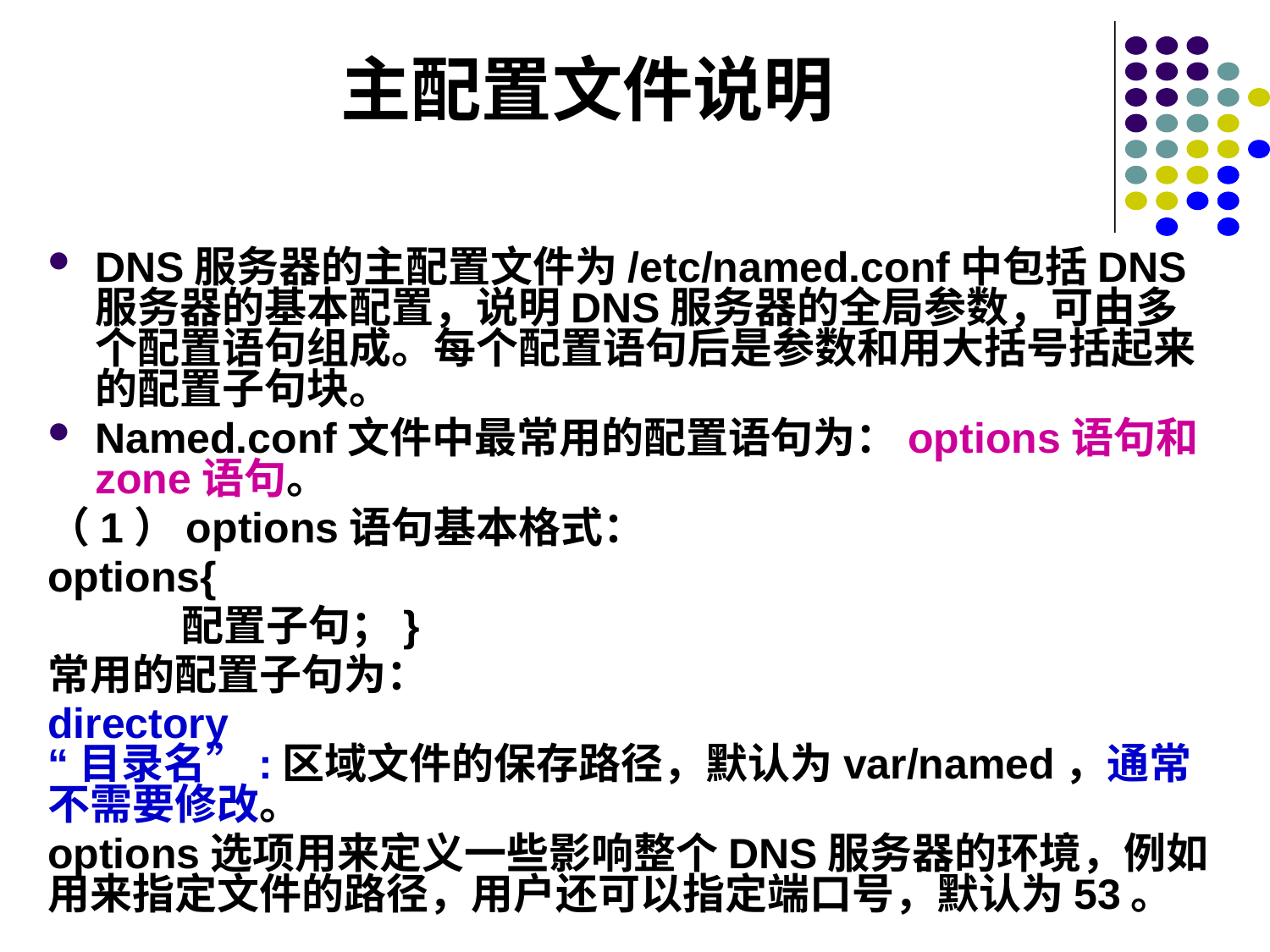

# 主配置文件说明
DNS服务器的主配置文件为/etc/named.conf中包括DNS服务器的基本配置，说明DNS服务器的全局参数，可由多个配置语句组成。每个配置语句后是参数和用大括号括起来的配置子句块。
Named.conf文件中最常用的配置语句为：options语句和zone语句。
（1）options语句基本格式：
options{
             配置子句；}
常用的配置子句为：
directory “目录名”:区域文件的保存路径，默认为var/named，通常不需要修改。
options选项用来定义一些影响整个DNS服务器的环境，例如用来指定文件的路径，用户还可以指定端口号，默认为53。